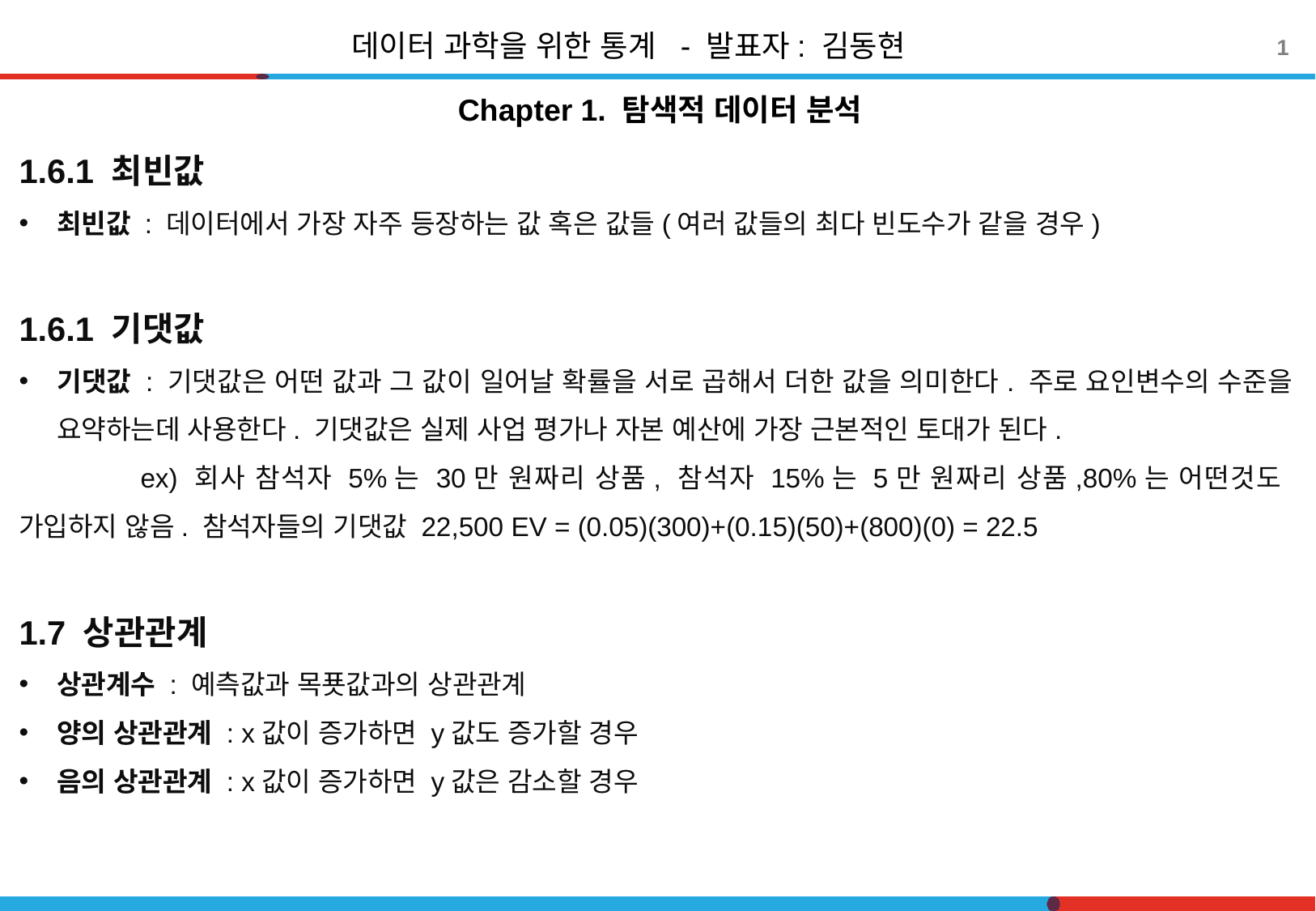

데이터 과학을 위한 통계  - 발표자: 김동현
1
Chapter 1. 탐색적 데이터 분석
1.6.1 최빈값
최빈값 : 데이터에서 가장 자주 등장하는 값 혹은 값들(여러 값들의 최다 빈도수가 같을 경우)

1.6.1 기댓값
기댓값 : 기댓값은 어떤 값과 그 값이 일어날 확률을 서로 곱해서 더한 값을 의미한다. 주로 요인변수의 수준을 요약하는데 사용한다. 기댓값은 실제 사업 평가나 자본 예산에 가장 근본적인 토대가 된다.
	ex) 회사 참석자 5%는 30만 원짜리 상품, 참석자 15%는 5만 원짜리 상품,80%는 어떤것도 	가입하지 않음. 참석자들의 기댓값 22,500 EV = (0.05)(300)+(0.15)(50)+(800)(0) = 22.5

1.7 상관관계
상관계수 : 예측값과 목푯값과의 상관관계
양의 상관관계 : x값이 증가하면 y값도 증가할 경우
음의 상관관계 : x값이 증가하면 y값은 감소할 경우